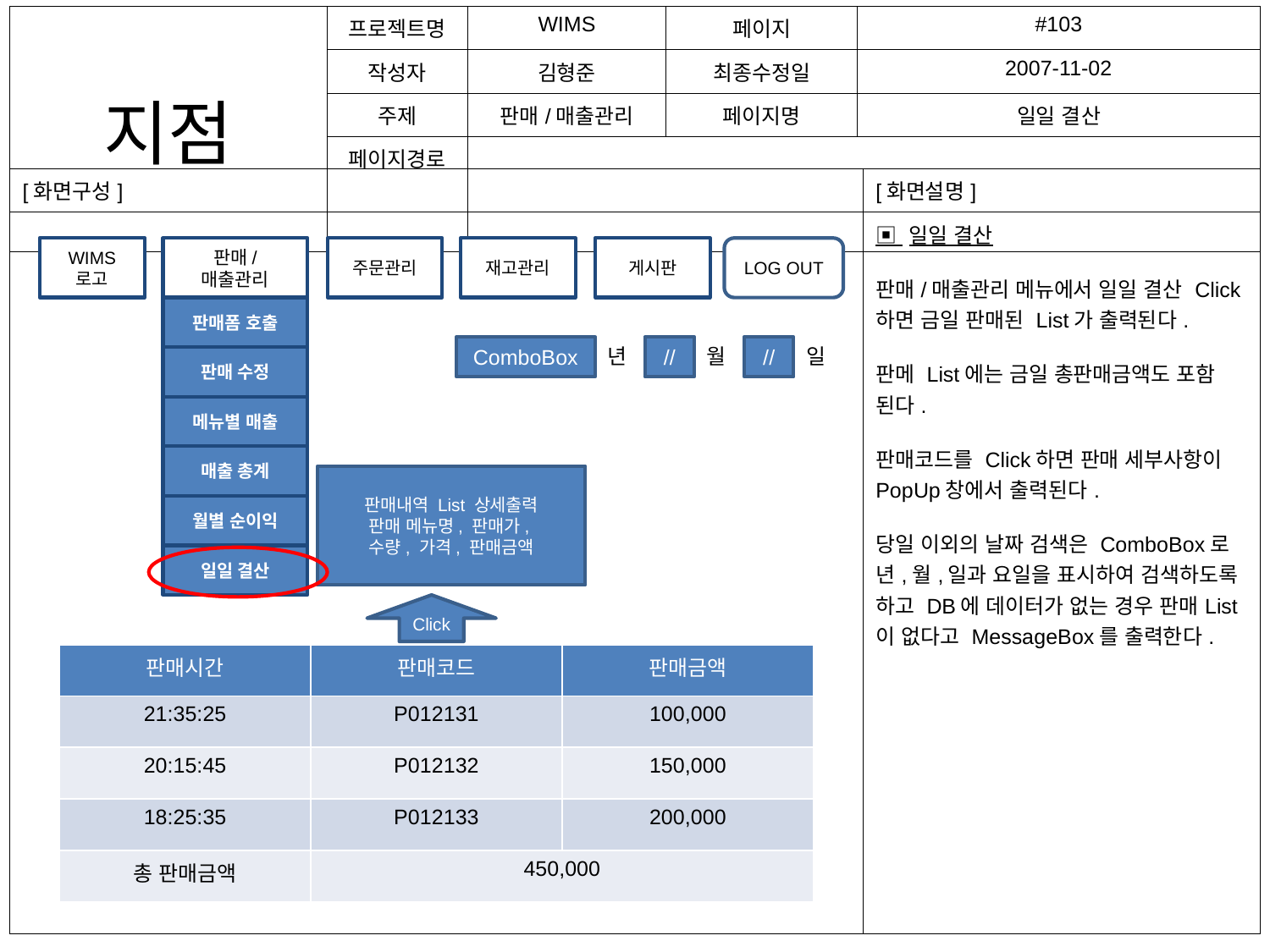

| 지점 | 프로젝트명 | WIMS | 페이지 | #103 |
| --- | --- | --- | --- | --- |
|  | 작성자 | 김형준 | 최종수정일 | 2007-11-02 |
|  | 주제 | 판매/매출관리 | 페이지명 | 일일 결산 |
|  | 페이지경로 |  |  |  |
| [화면구성] | [화면설명] |
| --- | --- |
|  | ▣ 일일 결산 판매/매출관리 메뉴에서 일일 결산 Click하면 금일 판매된 List가 출력된다. 판메 List에는 금일 총판매금액도 포함 된다. 판매코드를 Click하면 판매 세부사항이 PopUp창에서 출력된다. 당일 이외의 날짜 검색은 ComboBox로 년,월,일과 요일을 표시하여 검색하도록 하고 DB에 데이터가 없는 경우 판매List이 없다고 MessageBox를 출력한다. |
WIMS
로고
판매/
매출관리
주문관리
재고관리
게시판
LOG OUT
판매폼 호출
ComboBox
년
//
월
//
일
판매 수정
메뉴별 매출
매출 총계
판매내역 List 상세출력
판매 메뉴명, 판매가,
수량, 가격, 판매금액
월별 순이익
일일 결산

Click
| 판매시간 | 판매코드 | 판매금액 |
| --- | --- | --- |
| 21:35:25 | P012131 | 100,000 |
| 20:15:45 | P012132 | 150,000 |
| 18:25:35 | P012133 | 200,000 |
| 총 판매금액 | 450,000 |  |